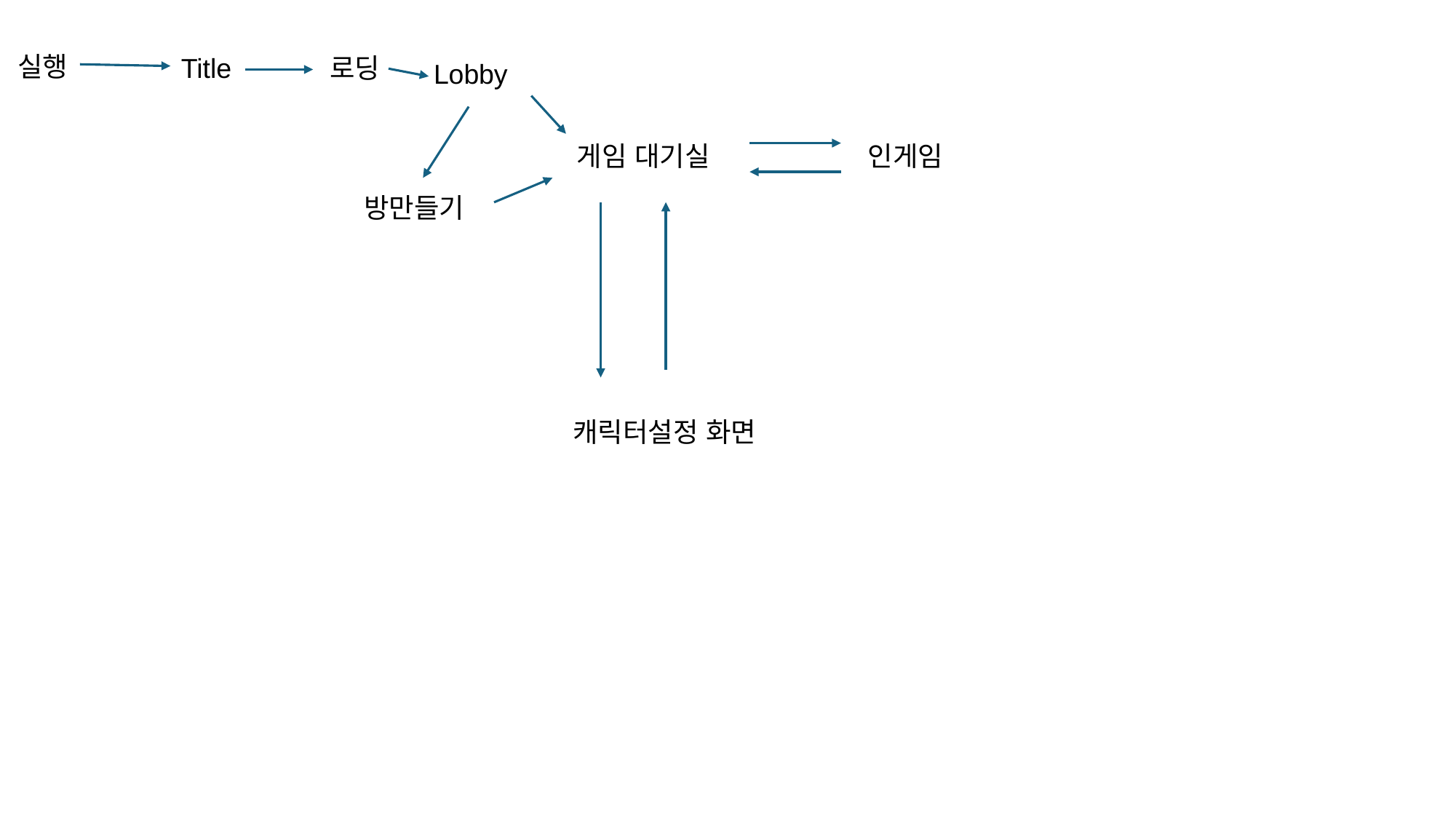

실행
Title
로딩
Lobby
게임 대기실
인게임
방만들기
캐릭터설정 화면